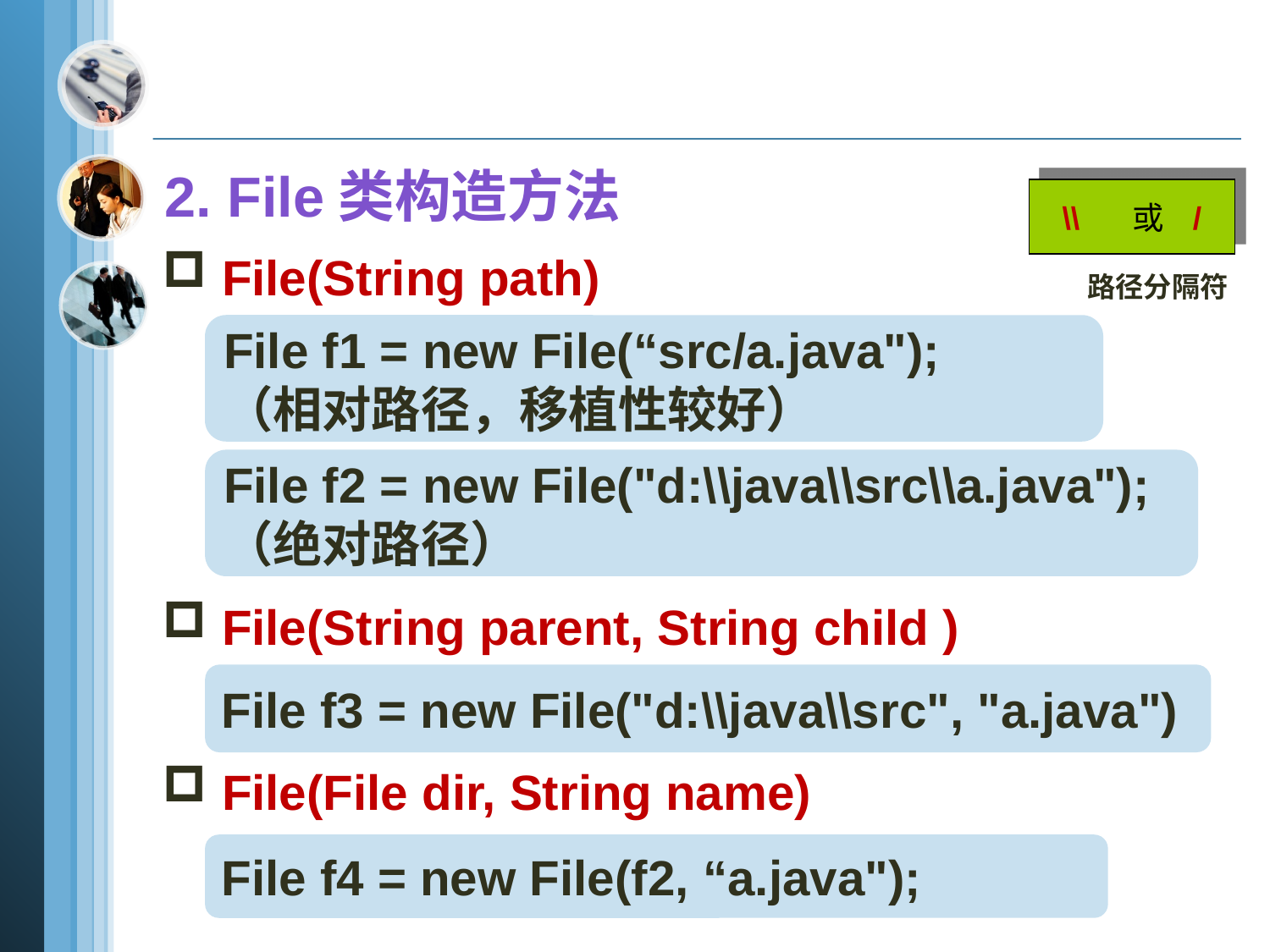

2. File类构造方法
\\     或   /
路径分隔符
 File(String path)
File f1 = new File(“src/a.java");
（相对路径，移植性较好）
File f2 = new File("d:\\java\\src\\a.java");
（绝对路径）
 File(String parent, String child )
File f3 = new File("d:\\java\\src", "a.java")
 File(File dir, String name)
File f4 = new File(f2, “a.java");